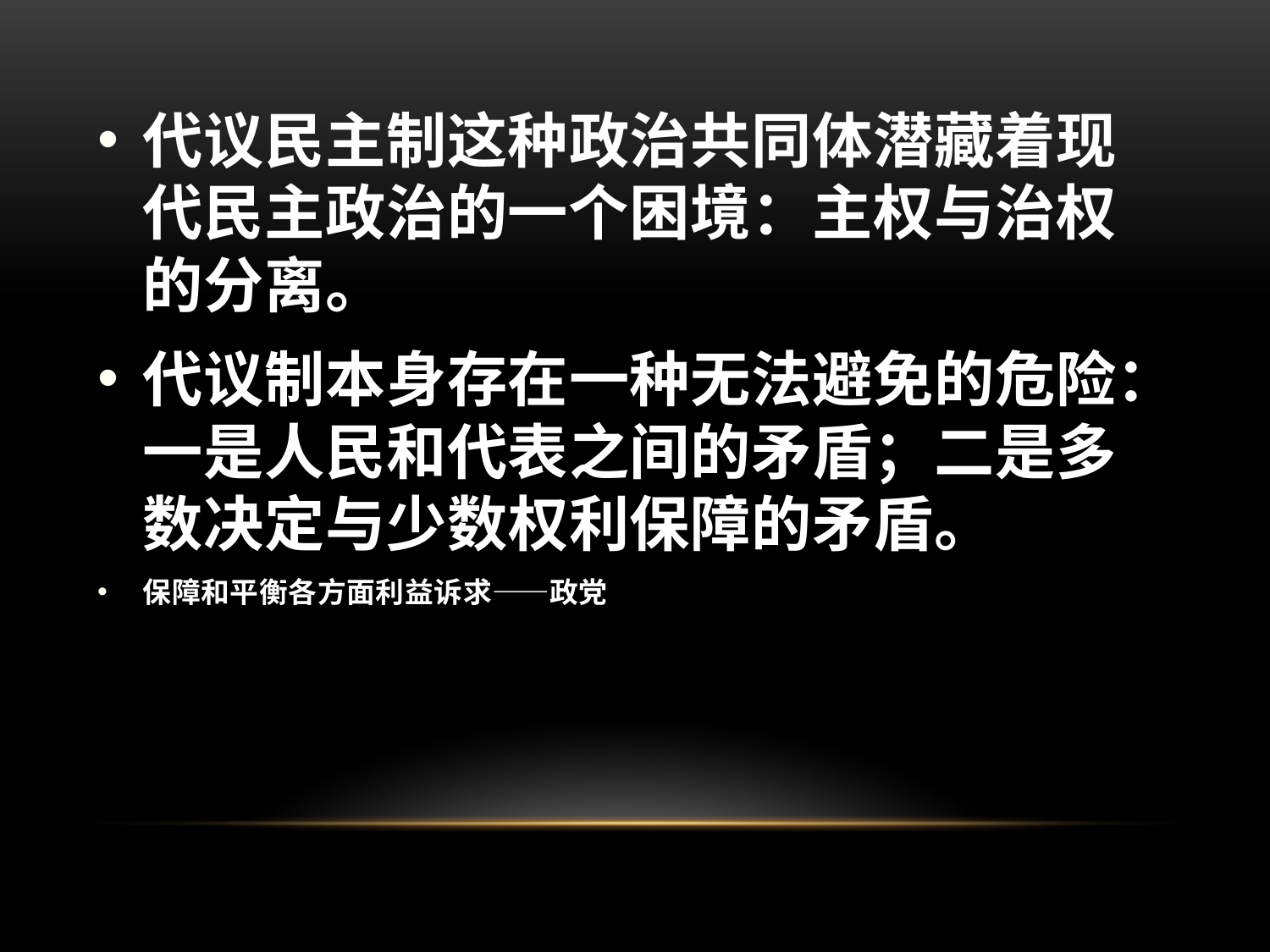

代议民主制这种政治共同体潜藏着现代民主政治的一个困境：主权与治权的分离。
代议制本身存在一种无法避免的危险：一是人民和代表之间的矛盾；二是多数决定与少数权利保障的矛盾。
保障和平衡各方面利益诉求——政党